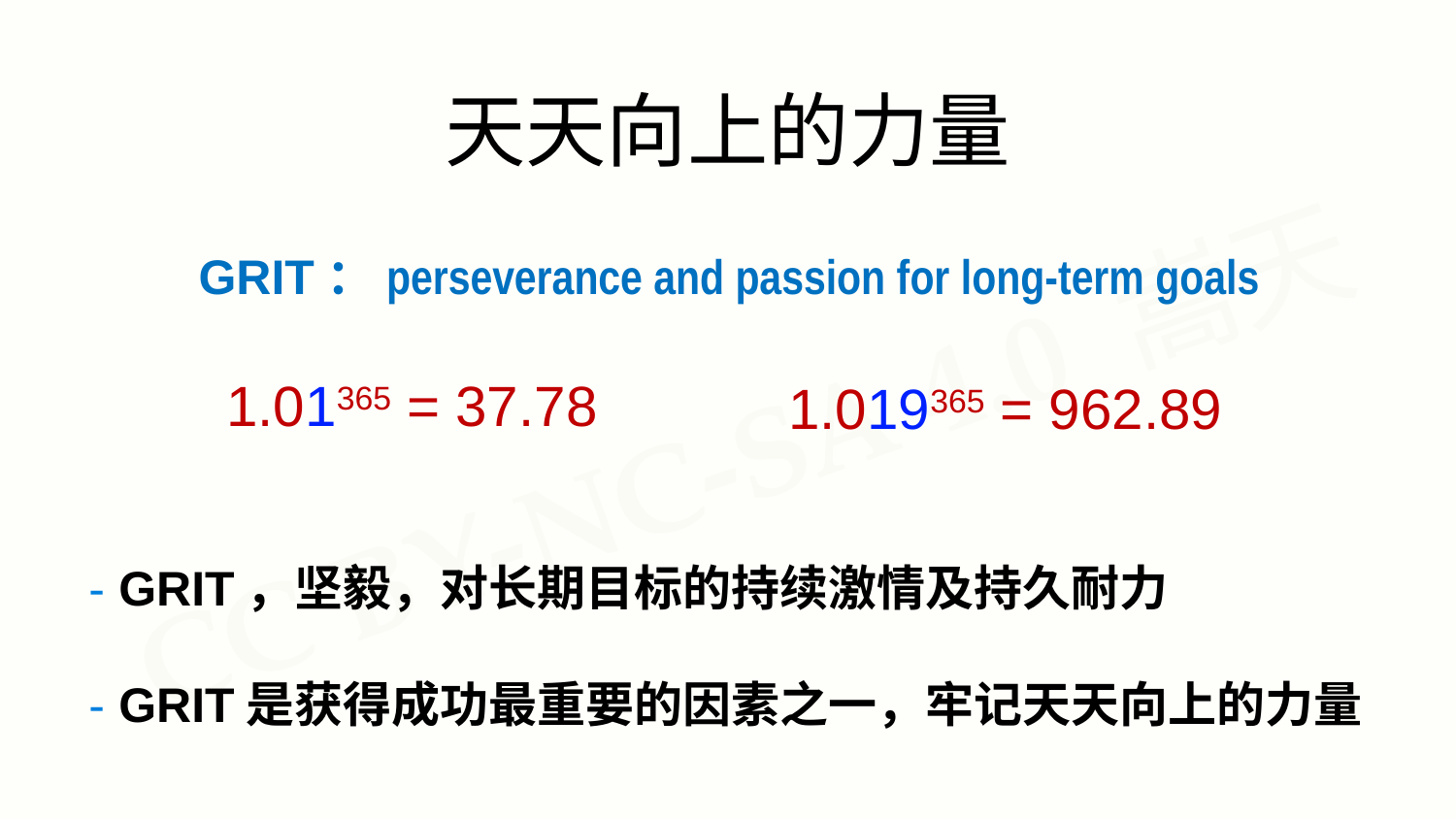

天天向上的力量
GRIT：perseverance and passion for long-term goals
1.01365 = 37.78
1.019365 = 962.89
- GRIT，坚毅，对长期目标的持续激情及持久耐力
- GRIT是获得成功最重要的因素之一，牢记天天向上的力量